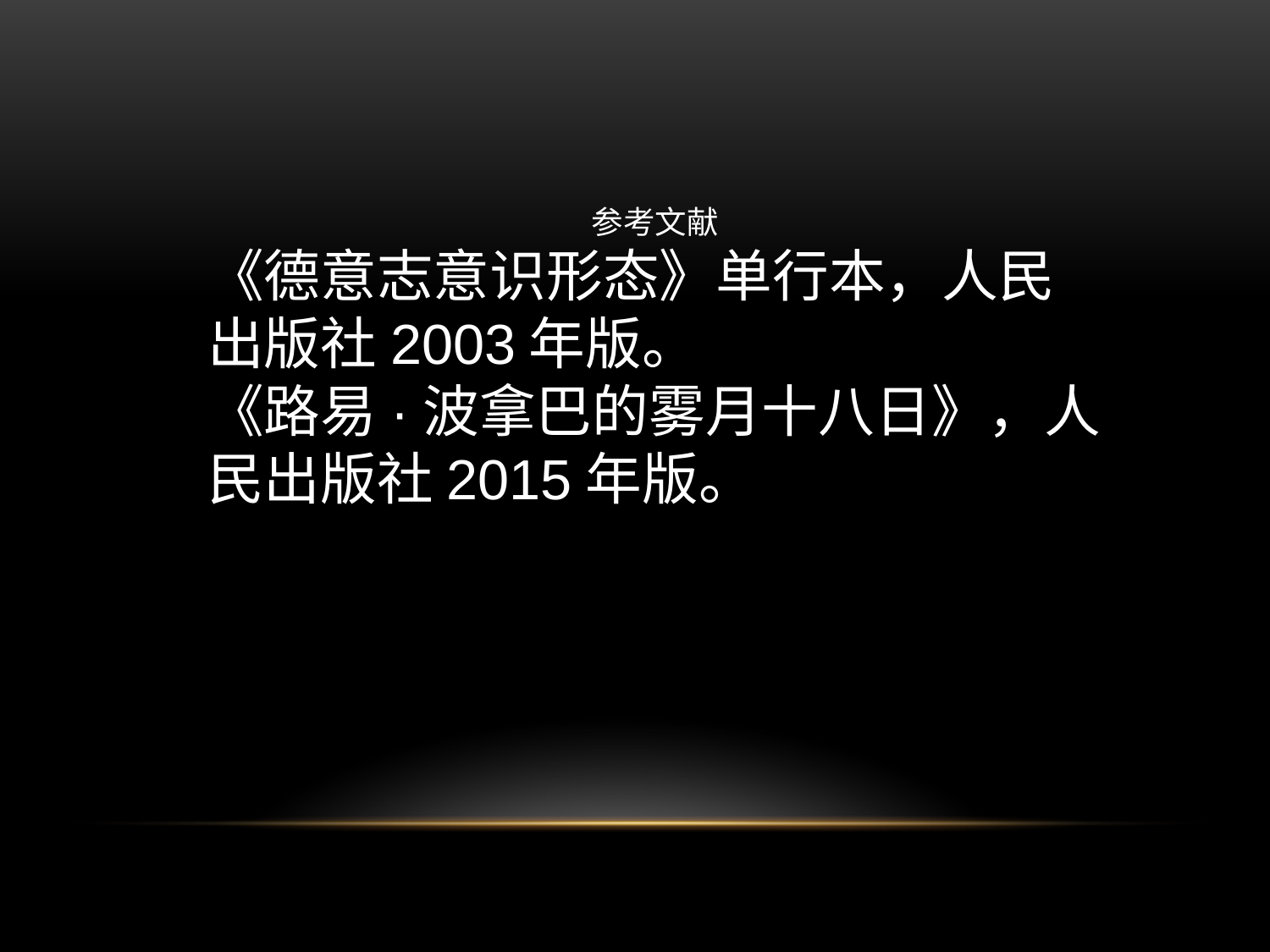

参考文献
《德意志意识形态》单行本，人民出版社2003年版。
《路易·波拿巴的雾月十八日》，人民出版社2015年版。